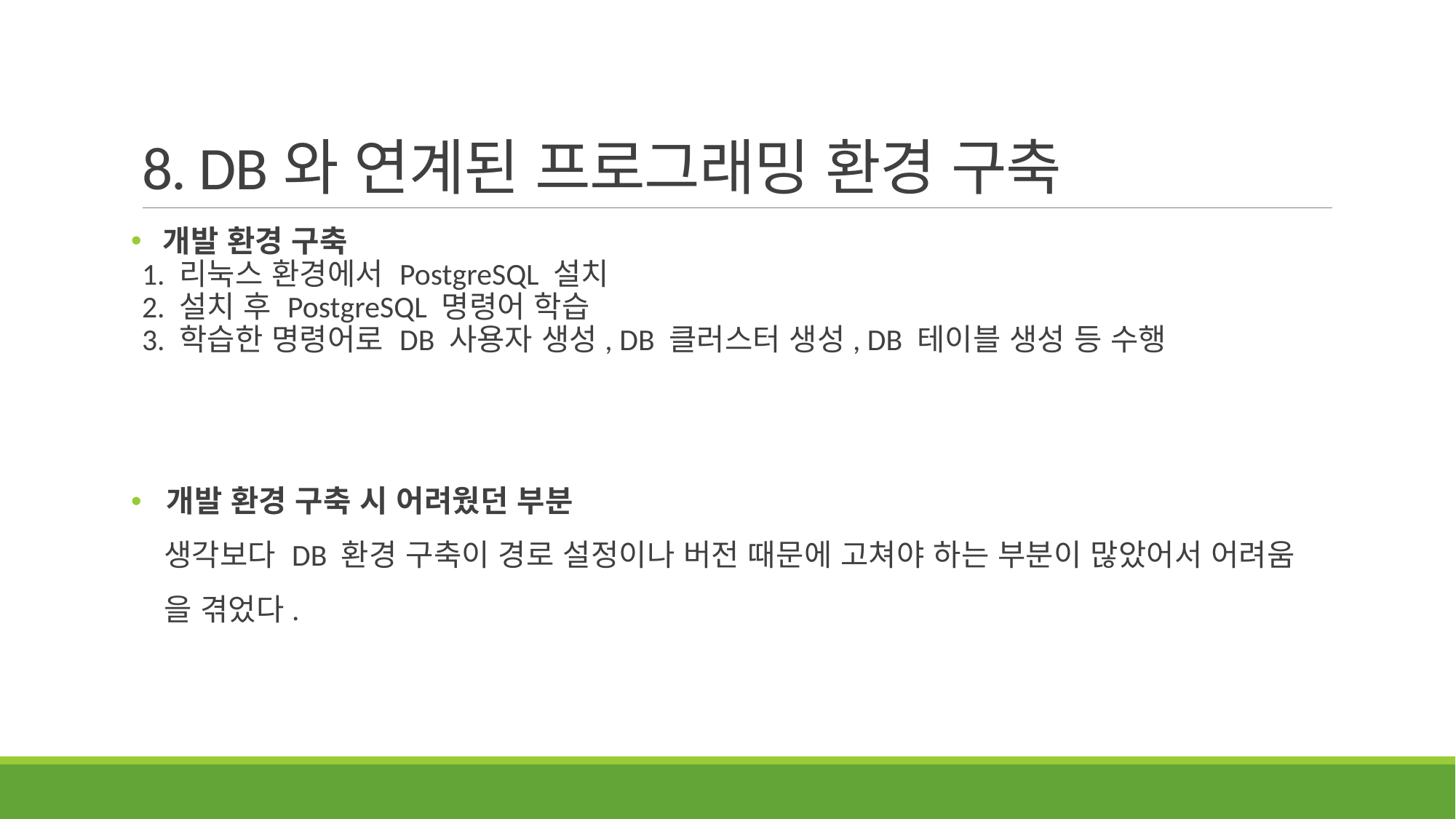

# 8. DB와 연계된 프로그래밍 환경 구축
  개발 환경 구축
1. 리눅스 환경에서 PostgreSQL 설치
2. 설치 후 PostgreSQL 명령어 학습
3. 학습한 명령어로 DB 사용자 생성, DB 클러스터 생성, DB 테이블 생성 등 수행

  개발 환경 구축 시 어려웠던 부분
   생각보다 DB 환경 구축이 경로 설정이나 버전 때문에 고쳐야 하는 부분이 많았어서 어려움
   을 겪었다.